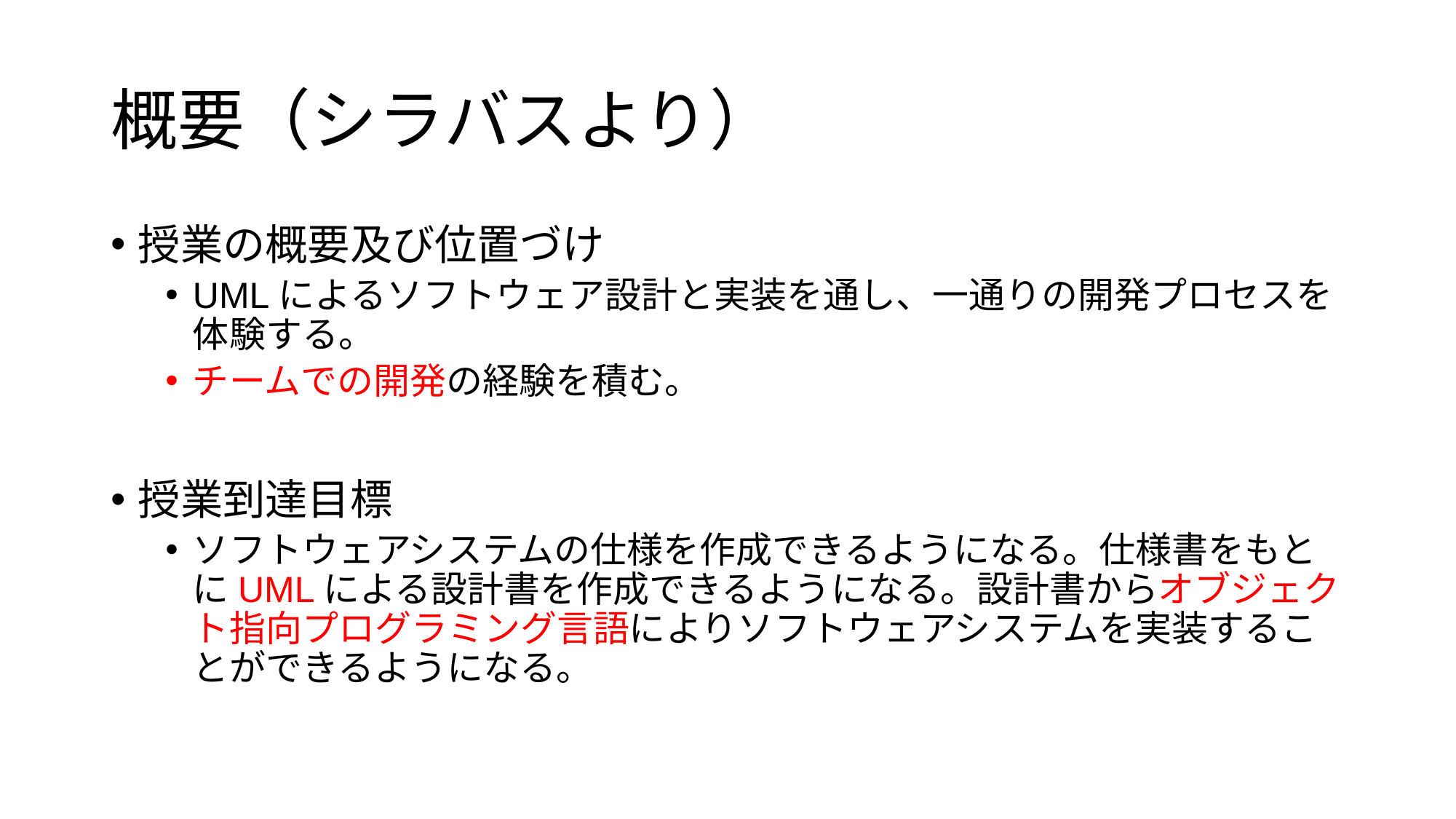

# 概要（シラバスより）
授業の概要及び位置づけ
UMLによるソフトウェア設計と実装を通し、一通りの開発プロセスを体験する。
チームでの開発の経験を積む。

授業到達目標
ソフトウェアシステムの仕様を作成できるようになる。仕様書をもとにUMLによる設計書を作成できるようになる。設計書からオブジェクト指向プログラミング言語によりソフトウェアシステムを実装することができるようになる。